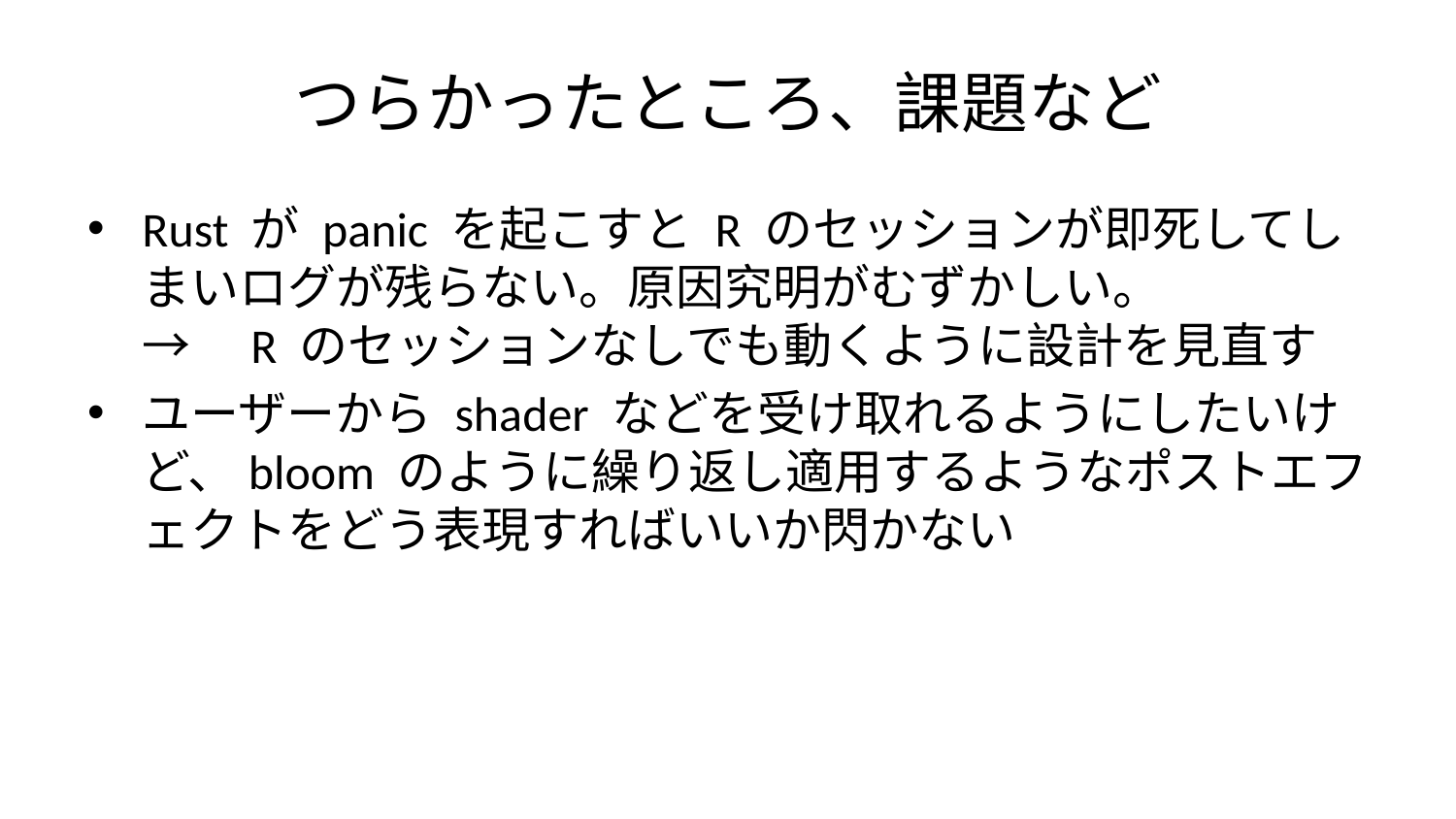

# つらかったところ、課題など
Rust が panic を起こすと R のセッションが即死してしまいログが残らない。原因究明がむずかしい。
→　R のセッションなしでも動くように設計を見直す
ユーザーから shader などを受け取れるようにしたいけど、bloom のように繰り返し適用するようなポストエフェクトをどう表現すればいいか閃かない